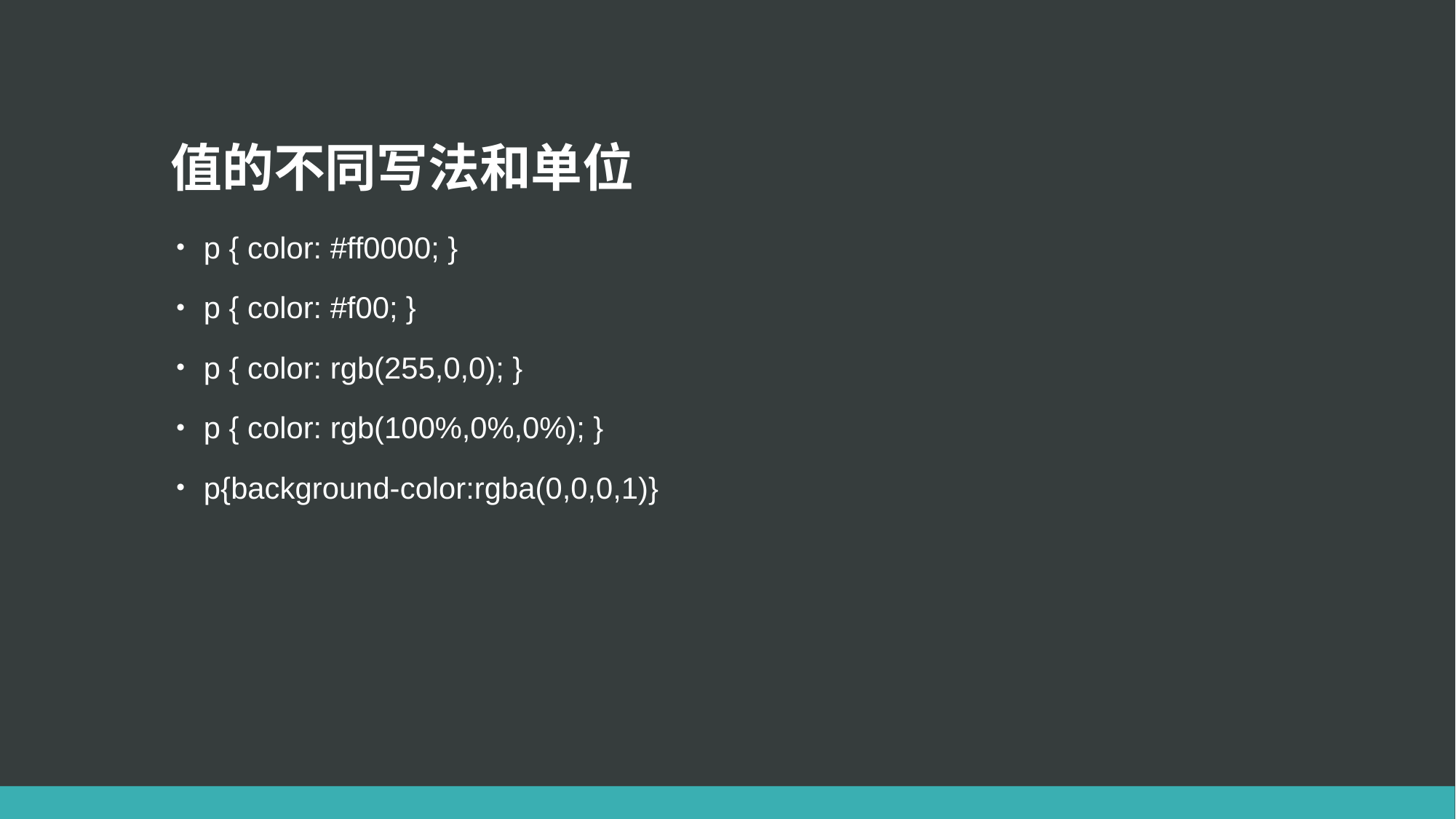

# 值的不同写法和单位
p { color: #ff0000; }
p { color: #f00; }
p { color: rgb(255,0,0); }
p { color: rgb(100%,0%,0%); }
p{background-color:rgba(0,0,0,1)}